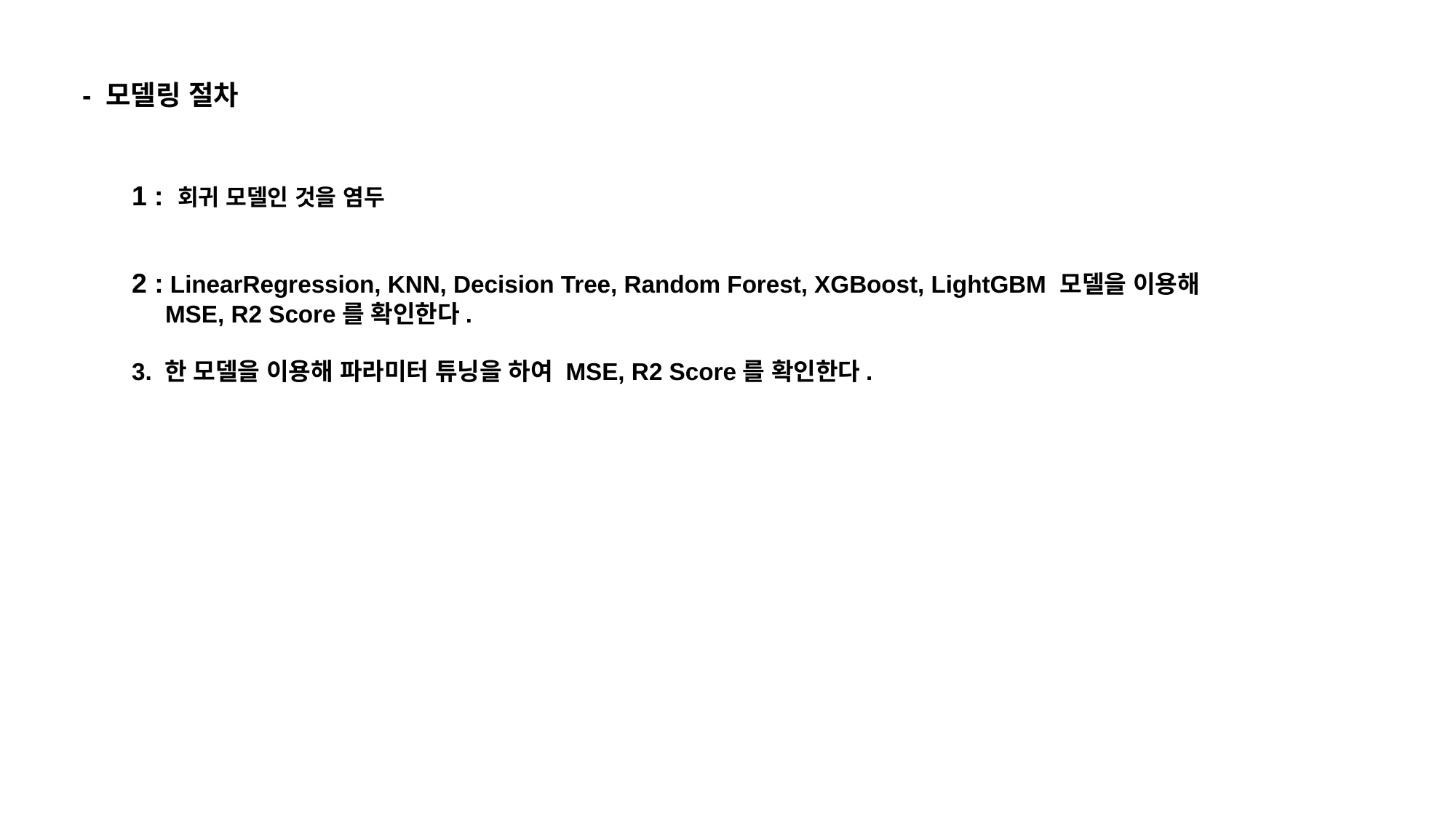

- 모델링 절차

1 : 회귀 모델인 것을 염두

2 : LinearRegression, KNN, Decision Tree, Random Forest, XGBoost, LightGBM 모델을 이용해
     MSE, R2 Score를 확인한다.

3. 한 모델을 이용해 파라미터 튜닝을 하여 MSE, R2 Score를 확인한다.